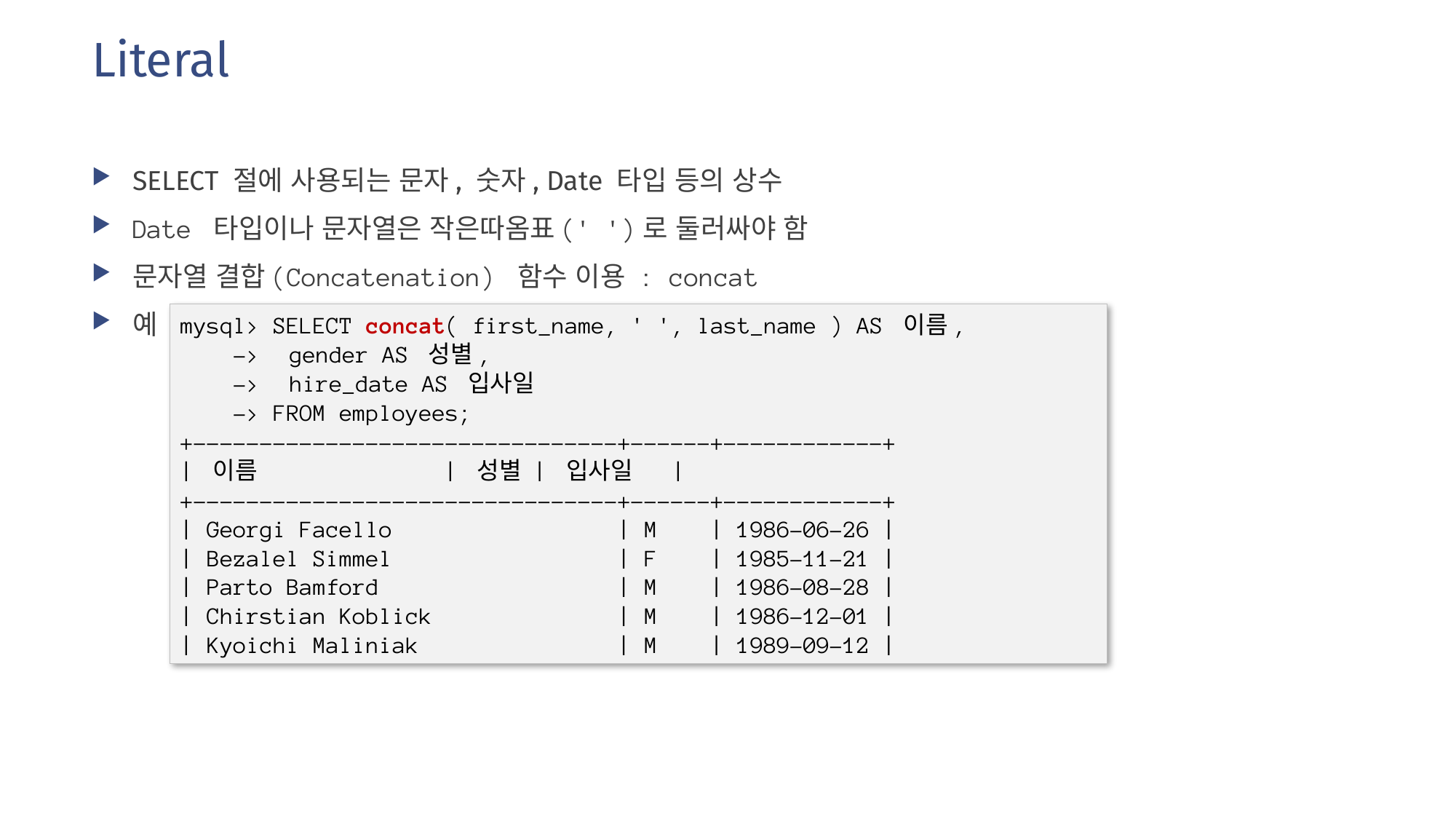

# Literal
SELECT 절에 사용되는 문자, 숫자, Date 타입 등의 상수
Date 타입이나 문자열은 작은따옴표(' ')로 둘러싸야 함
문자열 결합(Concatenation) 함수 이용 : concat
예
mysql> SELECT concat( first_name, ' ', last_name ) AS 이름,
    -> 	gender AS 성별,
    -> 	hire_date AS 입사일
    -> FROM employees;
+--------------------------------+------+------------+
| 이름                           | 성별 | 입사일     |
+--------------------------------+------+------------+
| Georgi Facello                 | M    | 1986-06-26 |
| Bezalel Simmel                 | F    | 1985-11-21 |
| Parto Bamford                  | M    | 1986-08-28 |
| Chirstian Koblick              | M    | 1986-12-01 |
| Kyoichi Maliniak               | M    | 1989-09-12 |